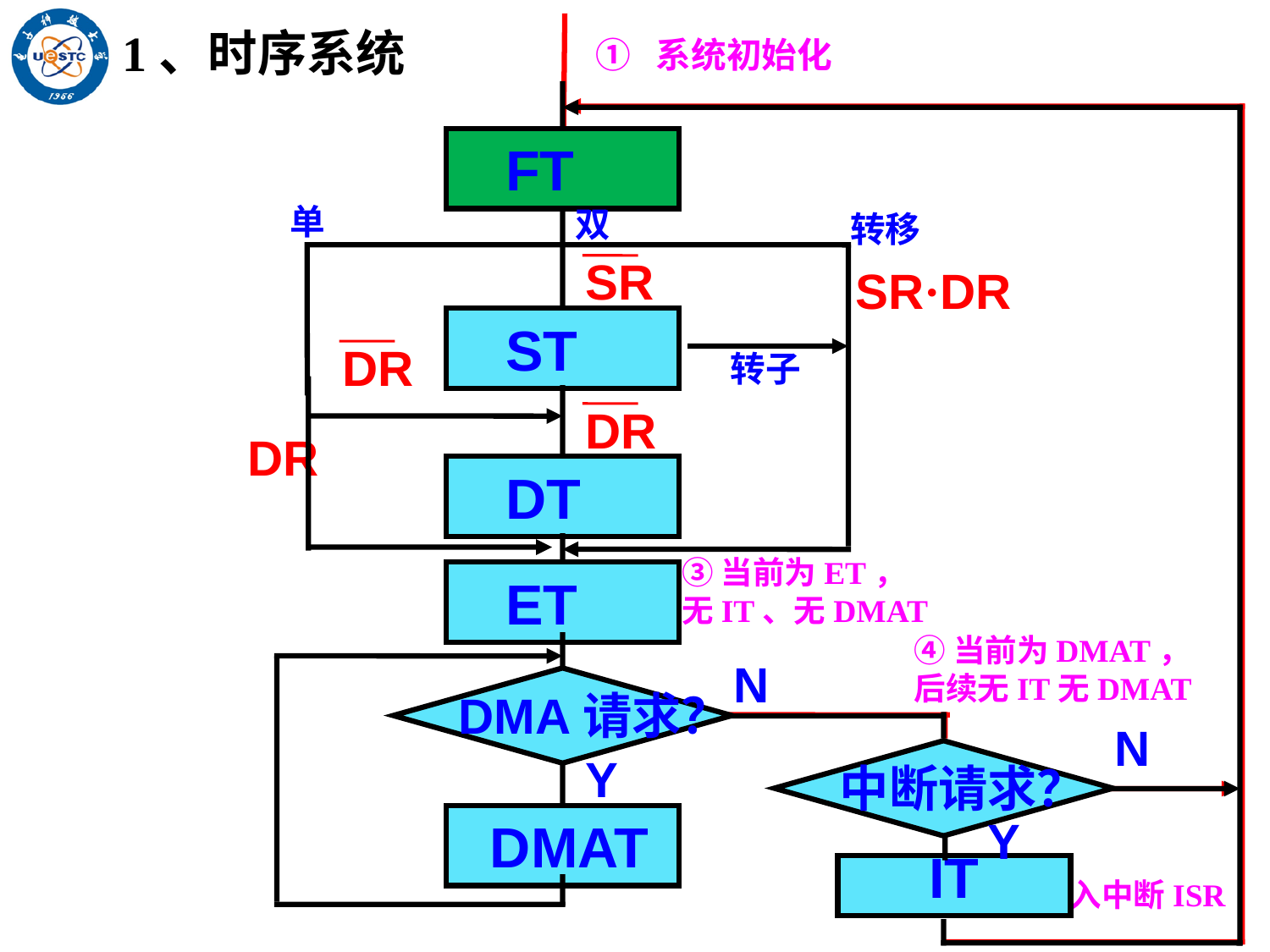

1、时序系统

①  系统初始化

   FT
单
双
转移

SR

SR·DR
   ST
DR

DR

DR
   DT

   ET

N

DMA请求？
N

中断请求？
Y

Y
  DMAT

IT

转子

③当前为ET，
无IT、无DMAT
④当前为DMAT，
后续无IT无DMAT

② 进入中断ISR